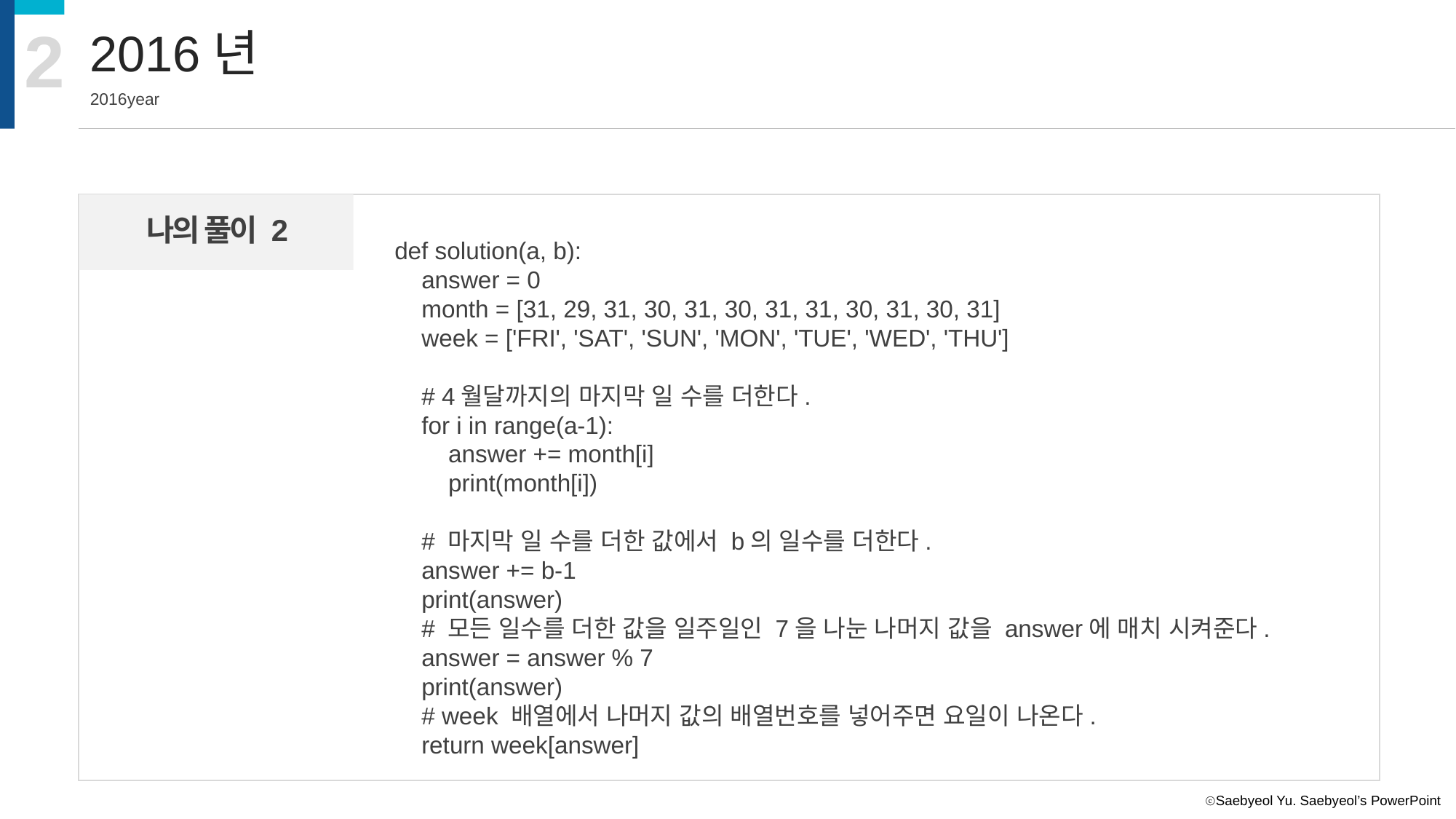

2
2016년
2016year

나의 풀이 2
def solution(a, b):
    answer = 0
    month = [31, 29, 31, 30, 31, 30, 31, 31, 30, 31, 30, 31]
    week = ['FRI', 'SAT', 'SUN', 'MON', 'TUE', 'WED', 'THU']

    # 4월달까지의 마지막 일 수를 더한다.
    for i in range(a-1):
        answer += month[i]
        print(month[i])

    # 마지막 일 수를 더한 값에서 b의 일수를 더한다.
    answer += b-1
    print(answer)
    # 모든 일수를 더한 값을 일주일인 7을 나눈 나머지 값을 answer에 매치 시켜준다.
    answer = answer % 7
    print(answer)
    # week 배열에서 나머지 값의 배열번호를 넣어주면 요일이 나온다.
    return week[answer]